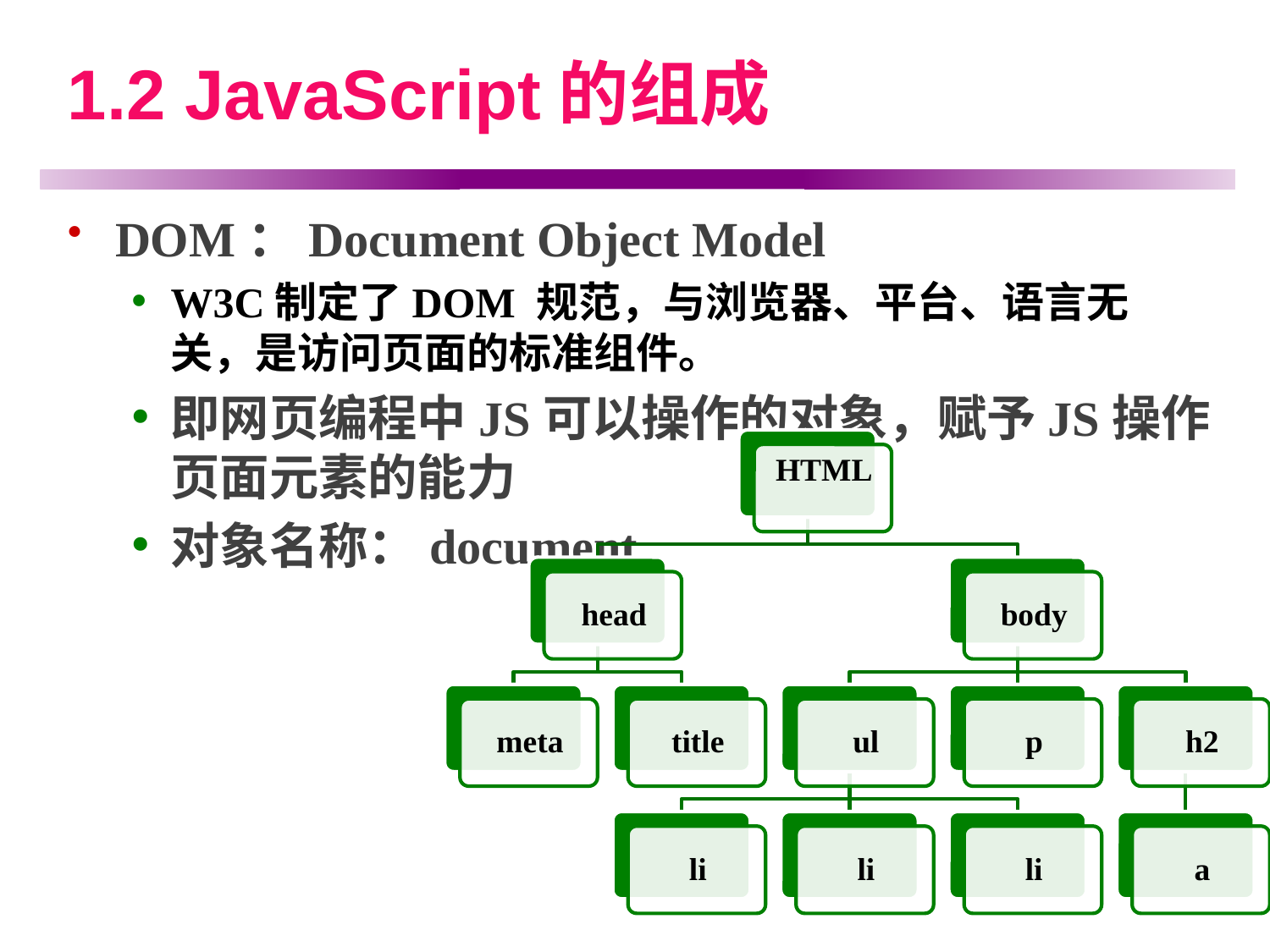

# 1.2 JavaScript的组成
DOM：Document Object Model
W3C制定了DOM 规范，与浏览器、平台、语言无关，是访问页面的标准组件。
即网页编程中JS可以操作的对象，赋予JS操作页面元素的能力
对象名称：document
HTML
head
meta
title
body
ul
li
li
li
p
h2
a